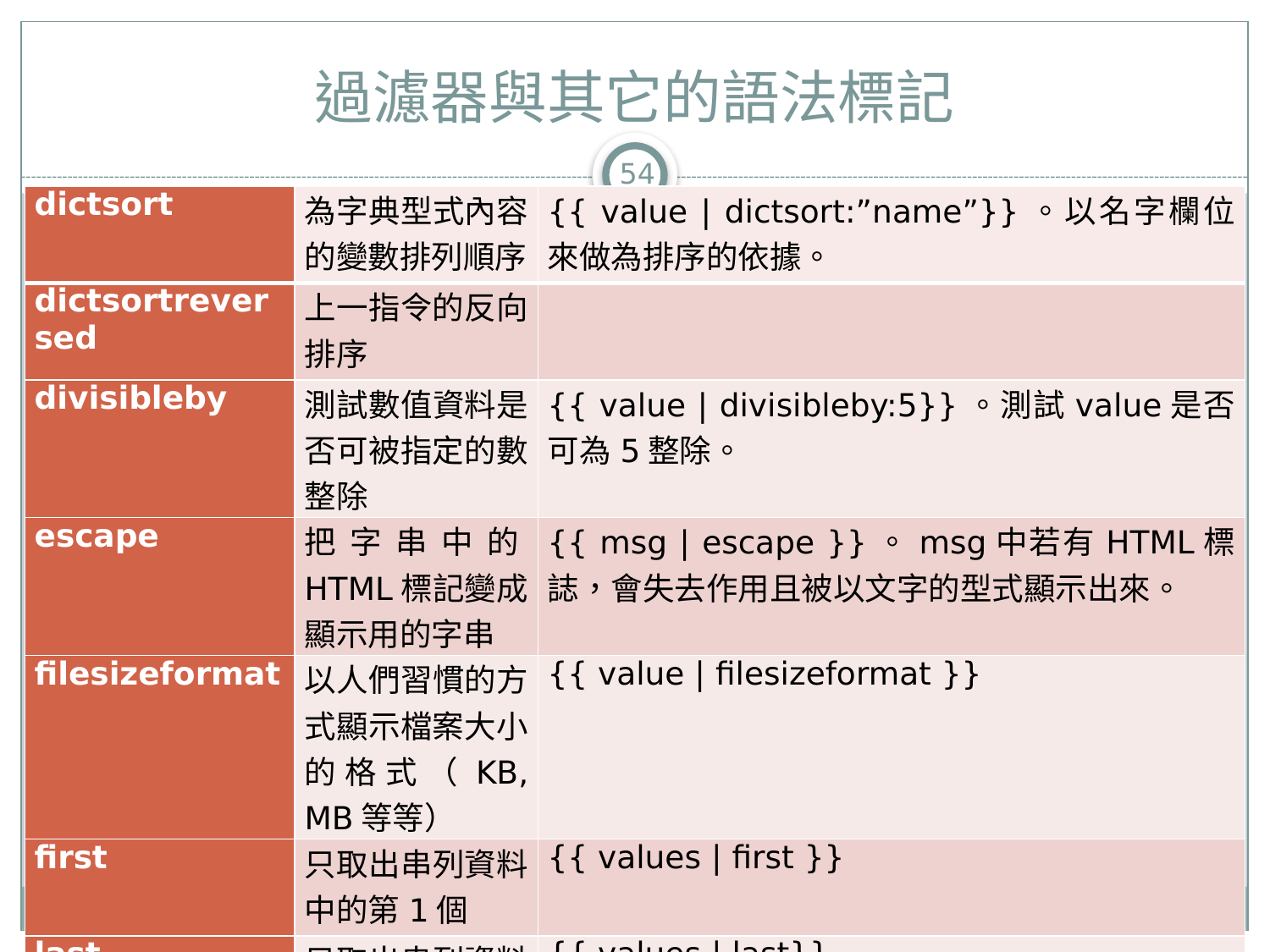

# 過濾器與其它的語法標記
54
| dictsort | 為字典型式內容的變數排列順序 | {{ value | dictsort:”name”}}。以名字欄位來做為排序的依據。 |
| --- | --- | --- |
| dictsortreversed | 上一指令的反向排序 |  |
| divisibleby | 測試數值資料是否可被指定的數整除 | {{ value | divisibleby:5}}。測試value是否可為5整除。 |
| escape | 把字串中的HTML標記變成顯示用的字串 | {{ msg | escape }}。msg中若有HTML標誌，會失去作用且被以文字的型式顯示出來。 |
| filesizeformat | 以人們習慣的方式顯示檔案大小的格式（KB, MB等等） | {{ value | filesizeformat }} |
| first | 只取出串列資料中的第1個 | {{ values | first }} |
| last | 只取出串列資料中的最後1個 | {{ values | last}} |